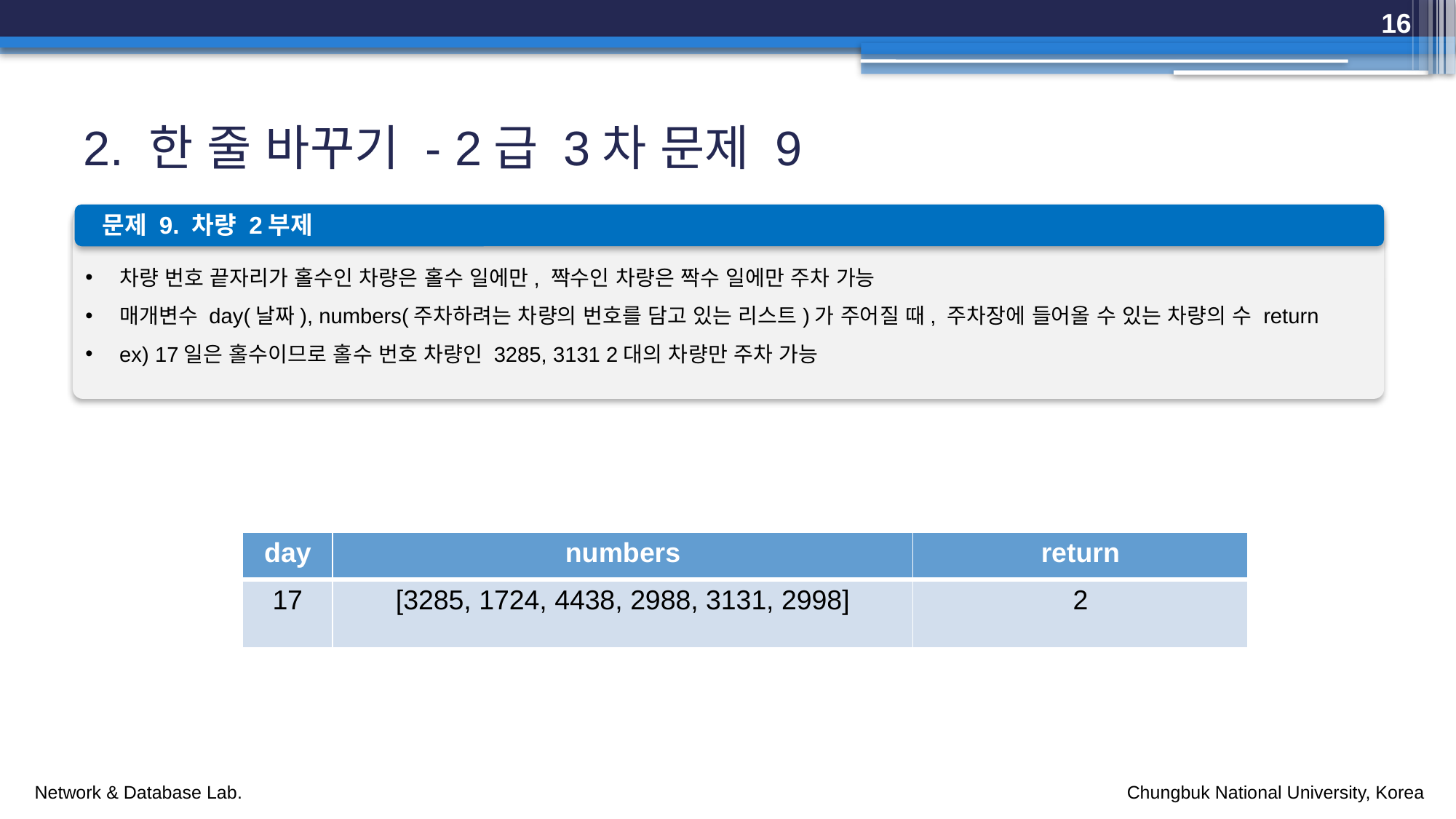

16
# 2. 한 줄 바꾸기 - 2급 3차 문제 9

문제 9. 차량 2부제

차량 번호 끝자리가 홀수인 차량은 홀수 일에만, 짝수인 차량은 짝수 일에만 주차 가능
매개변수 day(날짜), numbers(주차하려는 차량의 번호를 담고 있는 리스트)가 주어질 때, 주차장에 들어올 수 있는 차량의 수 return
ex) 17일은 홀수이므로 홀수 번호 차량인 3285, 3131 2대의 차량만 주차 가능
| day | numbers | return |
| --- | --- | --- |
| 17 | [3285, 1724, 4438, 2988, 3131, 2998] | 2 |